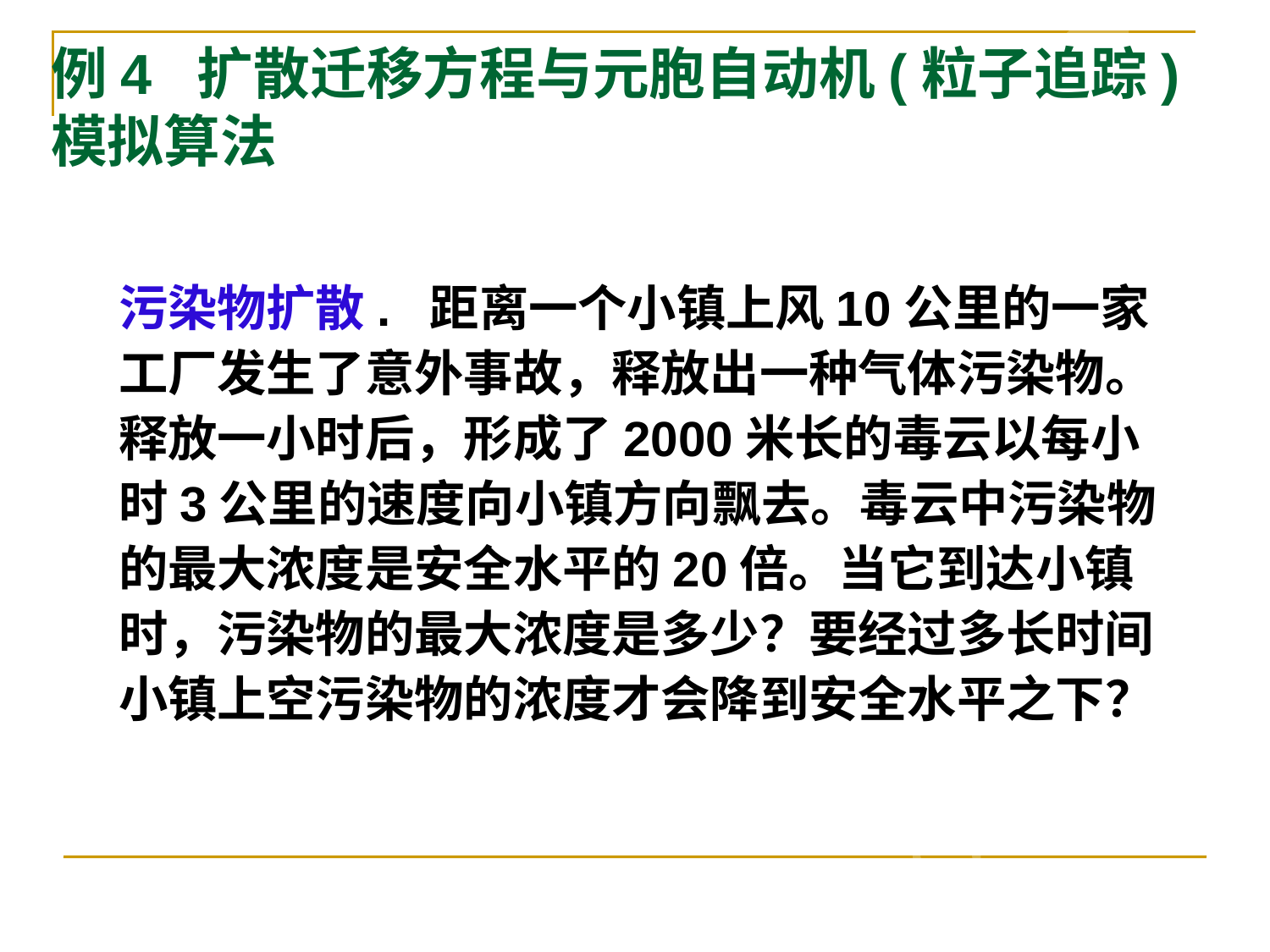

# 例4  扩散迁移方程与元胞自动机(粒子追踪)模拟算法
污染物扩散.  距离一个小镇上风10公里的一家工厂发生了意外事故，释放出一种气体污染物。释放一小时后，形成了2000米长的毒云以每小时3公里的速度向小镇方向飘去。毒云中污染物的最大浓度是安全水平的20倍。当它到达小镇时，污染物的最大浓度是多少？要经过多长时间小镇上空污染物的浓度才会降到安全水平之下？